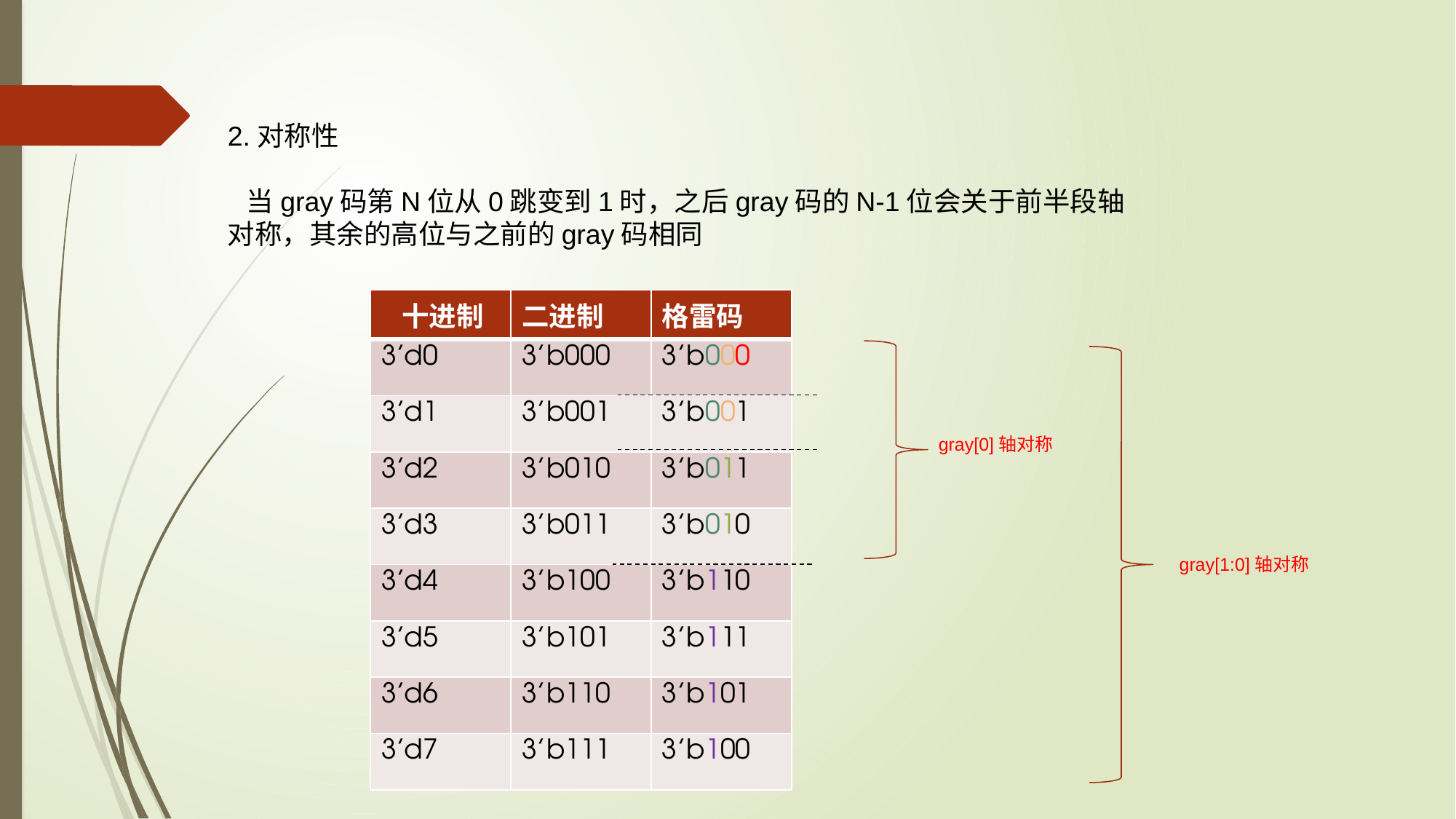

2.对称性

  当gray码第N位从0跳变到1时，之后gray码的N-1位会关于前半段轴对称，其余的高位与之前的gray码相同

| 十进制 | 二进制 | 格雷码 |
| --- | --- | --- |
| 3’d0 | 3’b000 | 3’b000 |
| 3’d1 | 3’b001 | 3’b001 |
| 3’d2 | 3’b010 | 3’b011 |
| 3’d3 | 3’b011 | 3’b010 |
| 3’d4 | 3’b100 | 3’b110 |
| 3’d5 | 3’b101 | 3’b111 |
| 3’d6 | 3’b110 | 3’b101 |
| 3’d7 | 3’b111 | 3’b100 |

gray[0]轴对称
gray[1:0]轴对称